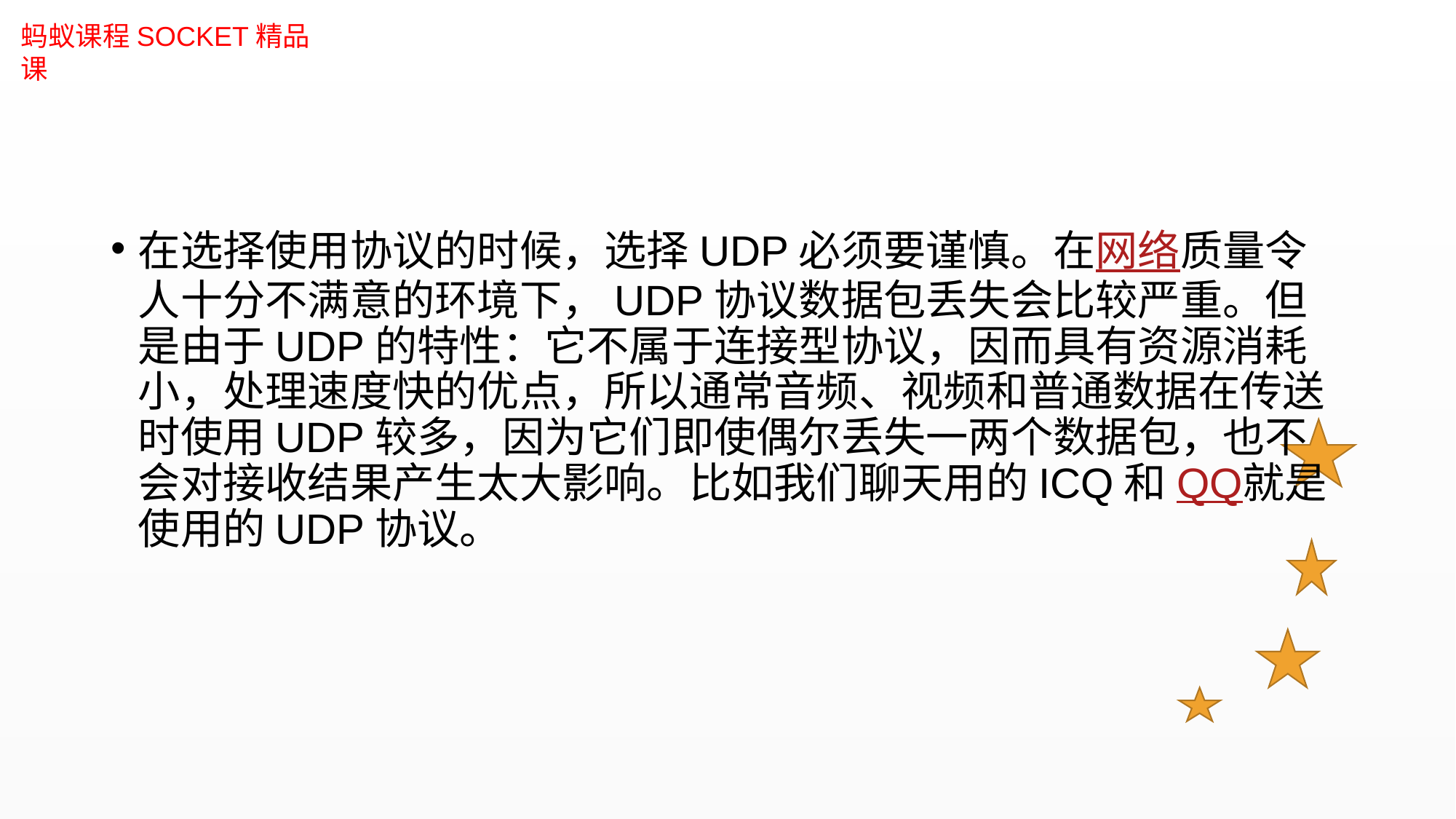

在选择使用协议的时候，选择UDP必须要谨慎。在网络质量令人十分不满意的环境下，UDP协议数据包丢失会比较严重。但是由于UDP的特性：它不属于连接型协议，因而具有资源消耗小，处理速度快的优点，所以通常音频、视频和普通数据在传送时使用UDP较多，因为它们即使偶尔丢失一两个数据包，也不会对接收结果产生太大影响。比如我们聊天用的ICQ和QQ就是使用的UDP协议。